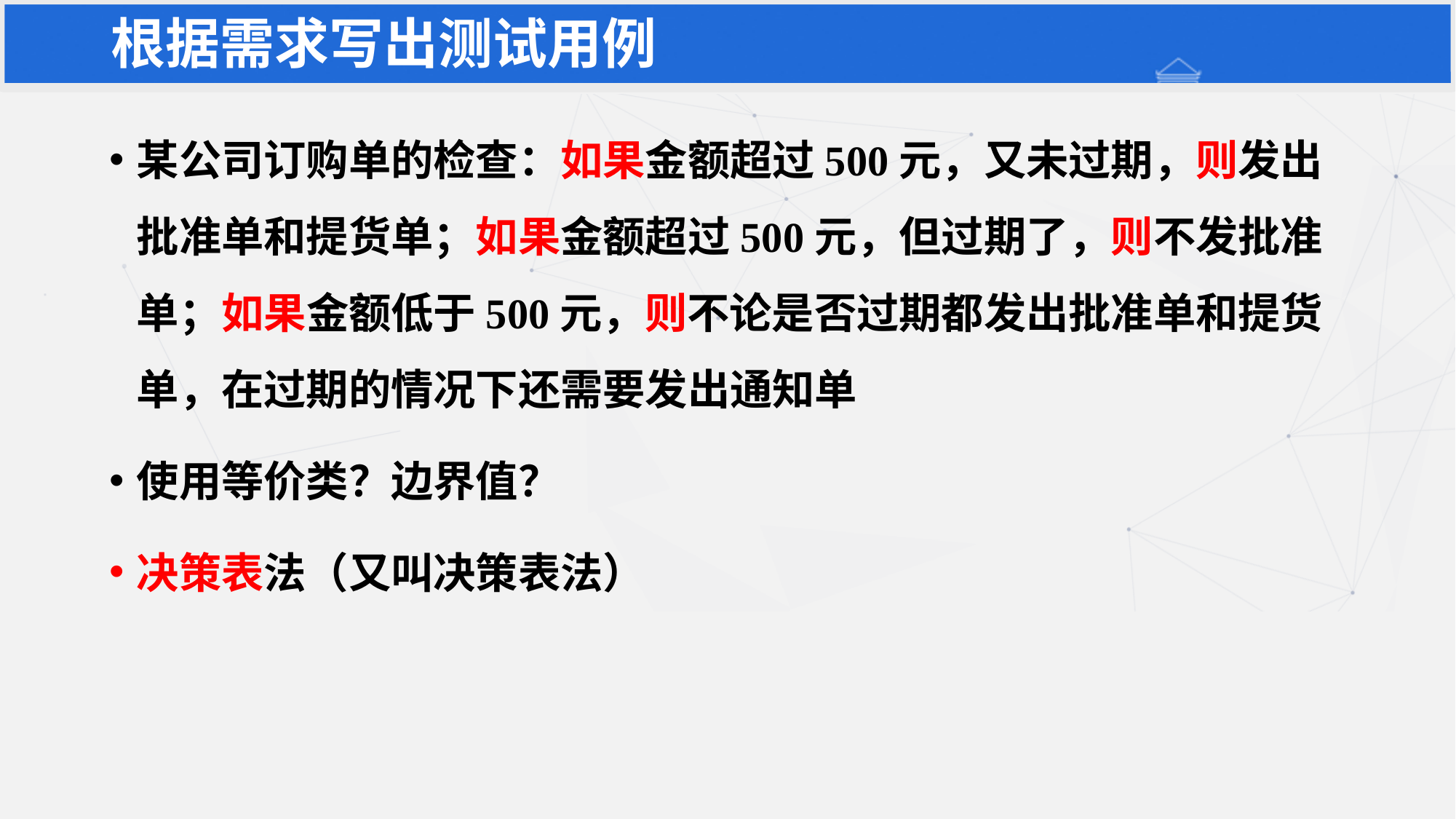

# 根据需求写出测试用例
某公司订购单的检查：如果金额超过500元，又未过期，则发出批准单和提货单；如果金额超过500元，但过期了，则不发批准单；如果金额低于500元，则不论是否过期都发出批准单和提货单，在过期的情况下还需要发出通知单
使用等价类？边界值？
决策表法（又叫决策表法）